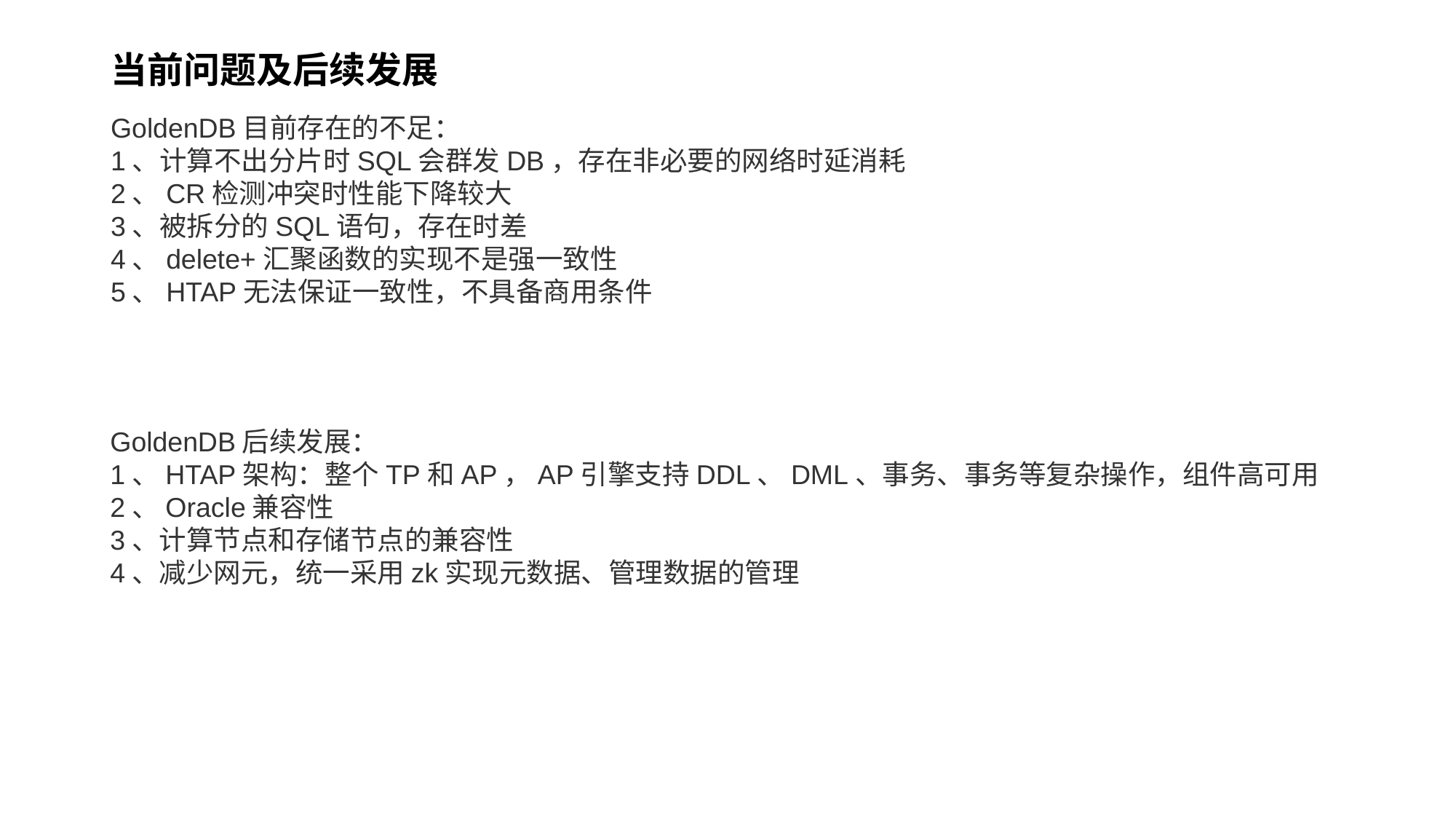

# 当前问题及后续发展
GoldenDB目前存在的不足：
1、计算不出分片时SQL会群发DB，存在非必要的网络时延消耗
2、CR检测冲突时性能下降较大
3、被拆分的SQL语句，存在时差
4、delete+汇聚函数的实现不是强一致性
5、HTAP无法保证一致性，不具备商用条件

GoldenDB后续发展：
1、HTAP架构：整个TP和AP，AP引擎支持DDL、DML、事务、事务等复杂操作，组件高可用
2、Oracle兼容性
3、计算节点和存储节点的兼容性
4、减少网元，统一采用zk实现元数据、管理数据的管理